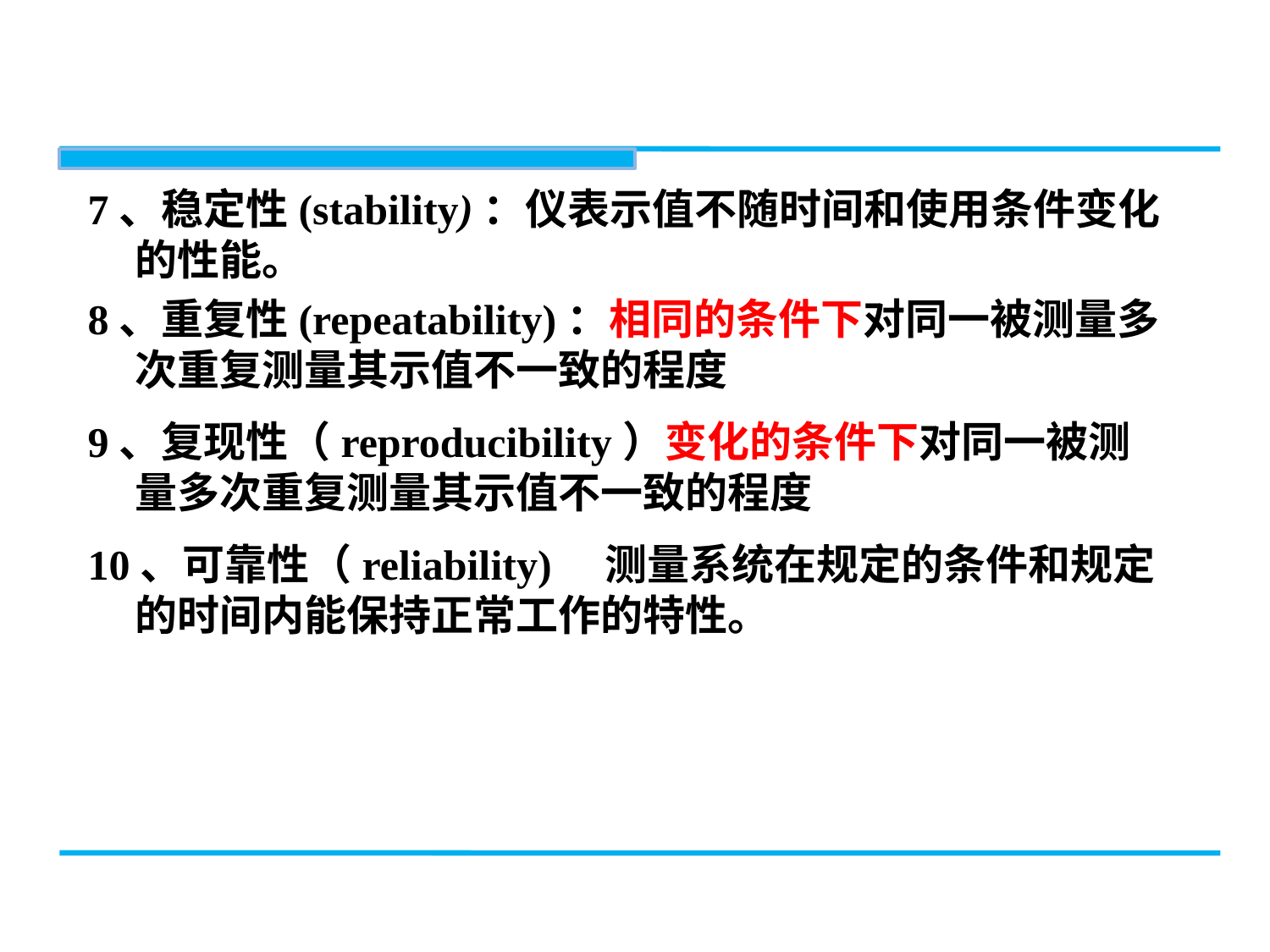

7、稳定性(stability)：仪表示值不随时间和使用条件变化的性能。
8、重复性(repeatability)：相同的条件下对同一被测量多次重复测量其示值不一致的程度
9、复现性（reproducibility）变化的条件下对同一被测量多次重复测量其示值不一致的程度
10、可靠性（reliability)    测量系统在规定的条件和规定的时间内能保持正常工作的特性。